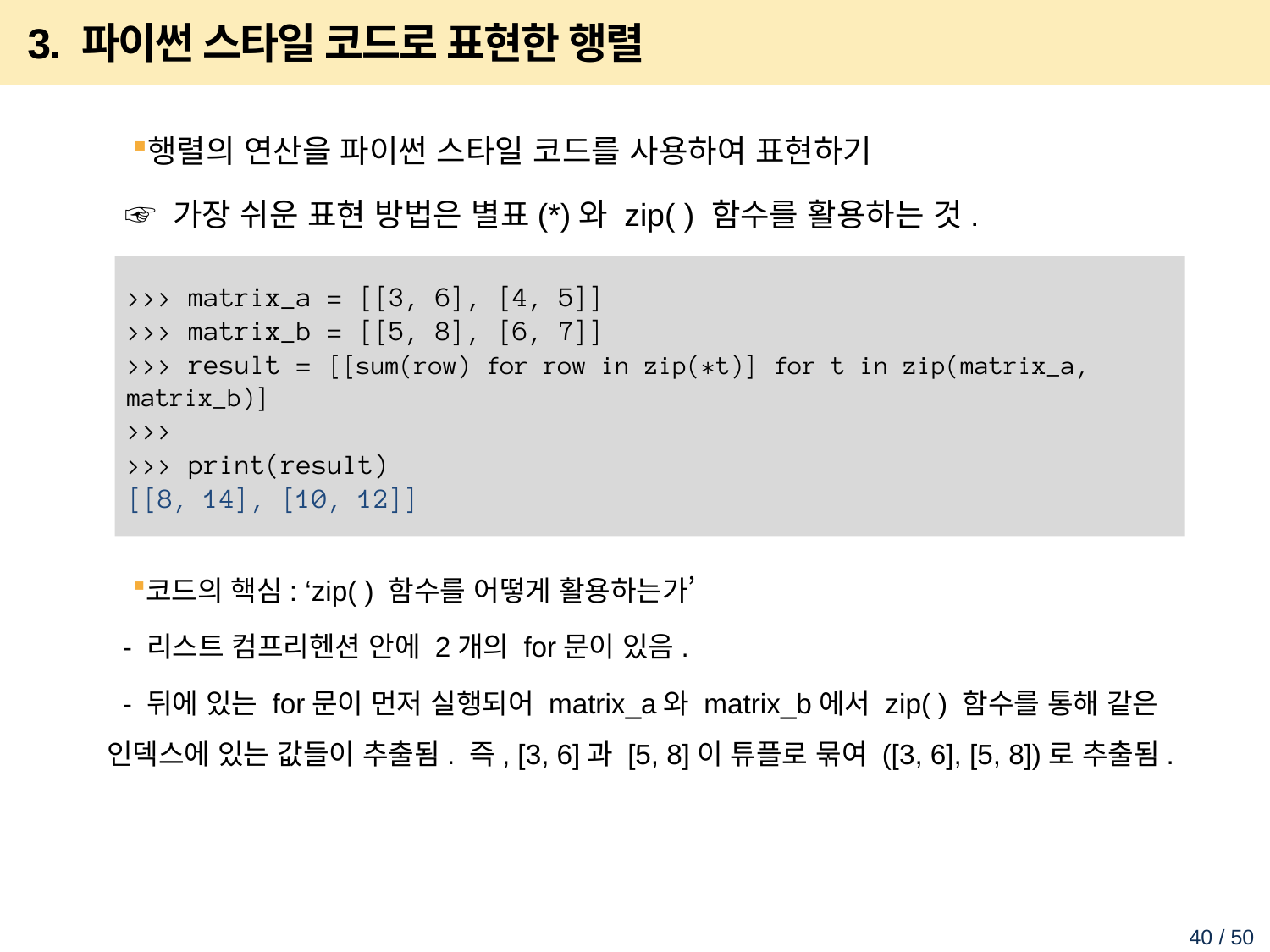

# 3. 파이썬 스타일 코드로 표현한 행렬
행렬의 연산을 파이썬 스타일 코드를 사용하여 표현하기
  ☞ 가장 쉬운 표현 방법은 별표(*)와 zip( ) 함수를 활용하는 것.

코드의 핵심: ‘zip( ) 함수를 어떻게 활용하는가’
  - 리스트 컴프리헨션 안에 2개의 for문이 있음.
  - 뒤에 있는 for문이 먼저 실행되어 matrix_a와 matrix_b에서 zip( ) 함수를 통해 같은 인덱스에 있는 값들이 추출됨. 즉, [3, 6]과 [5, 8]이 튜플로 묶여 ([3, 6], [5, 8])로 추출됨.
>>> matrix_a = [[3, 6], [4, 5]]
>>> matrix_b = [[5, 8], [6, 7]]
>>> result = [[sum(row) for row in zip(*t)] for t in zip(matrix_a, matrix_b)]
>>>
>>> print(result)
[[8, 14], [10, 12]]